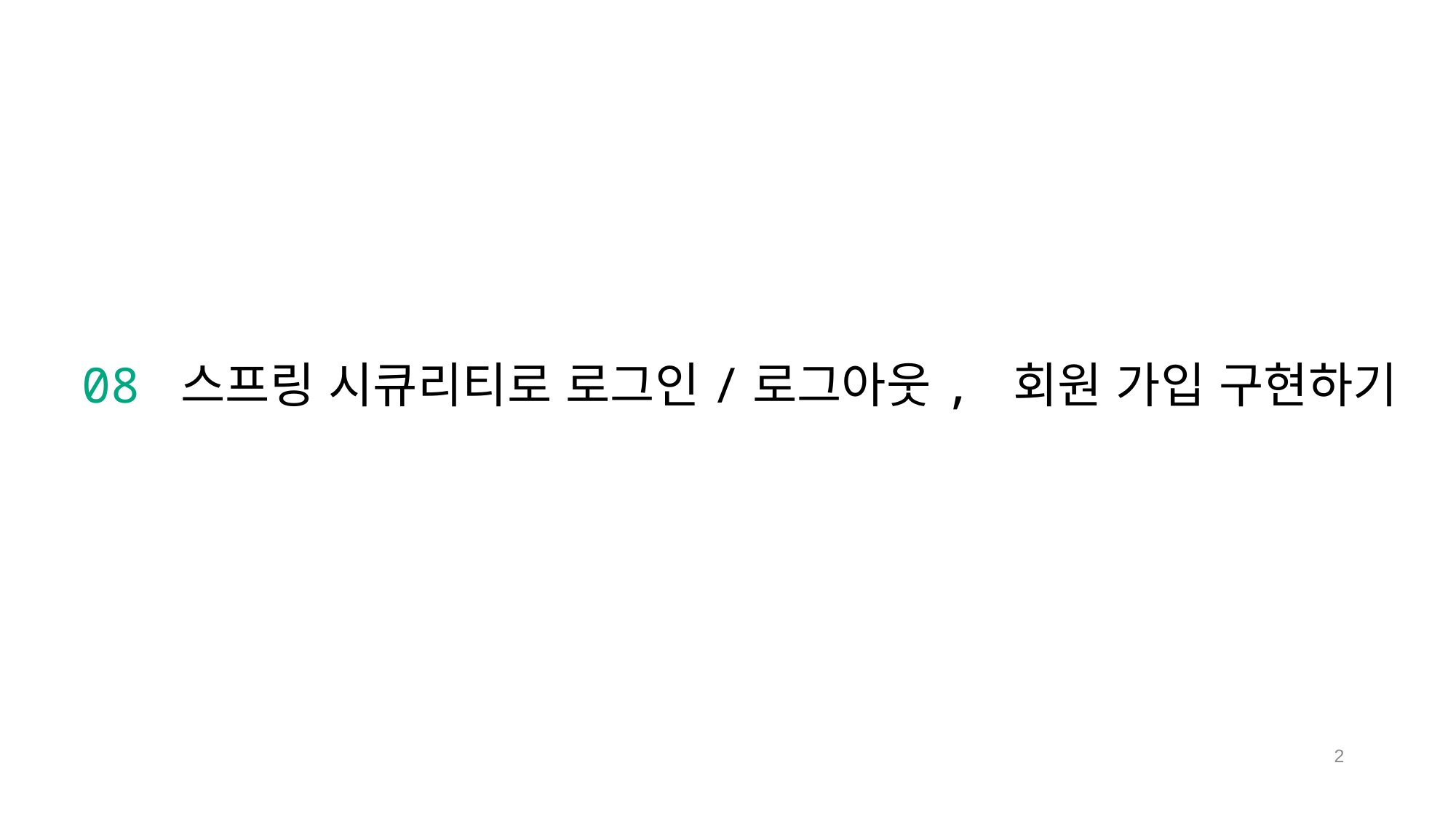

# 08 스프링 시큐리티로 로그인/로그아웃, 회원 가입 구현하기
2